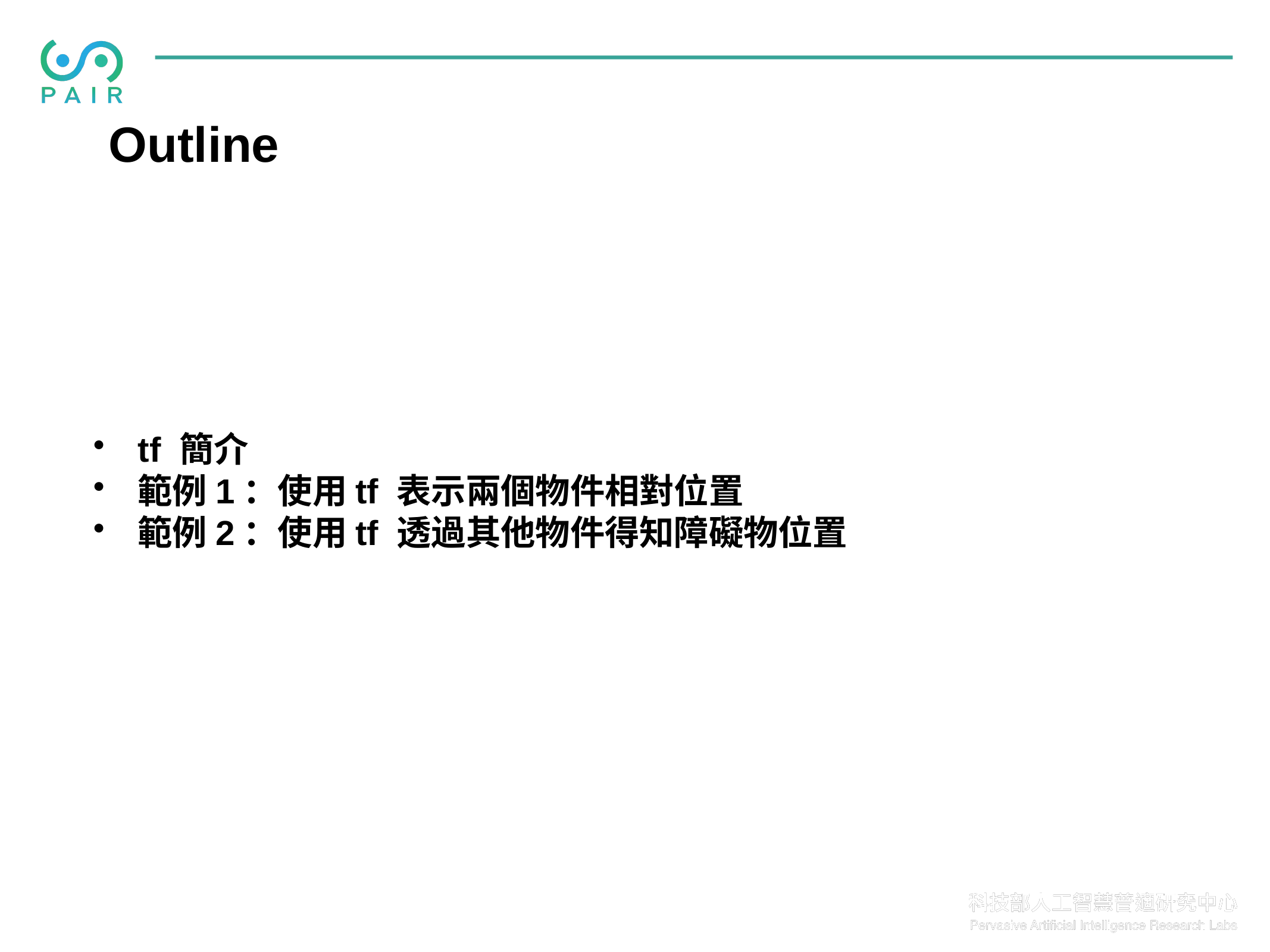

Outline
tf 簡介
範例1：使用tf 表示兩個物件相對位置
範例2：使用tf 透過其他物件得知障礙物位置